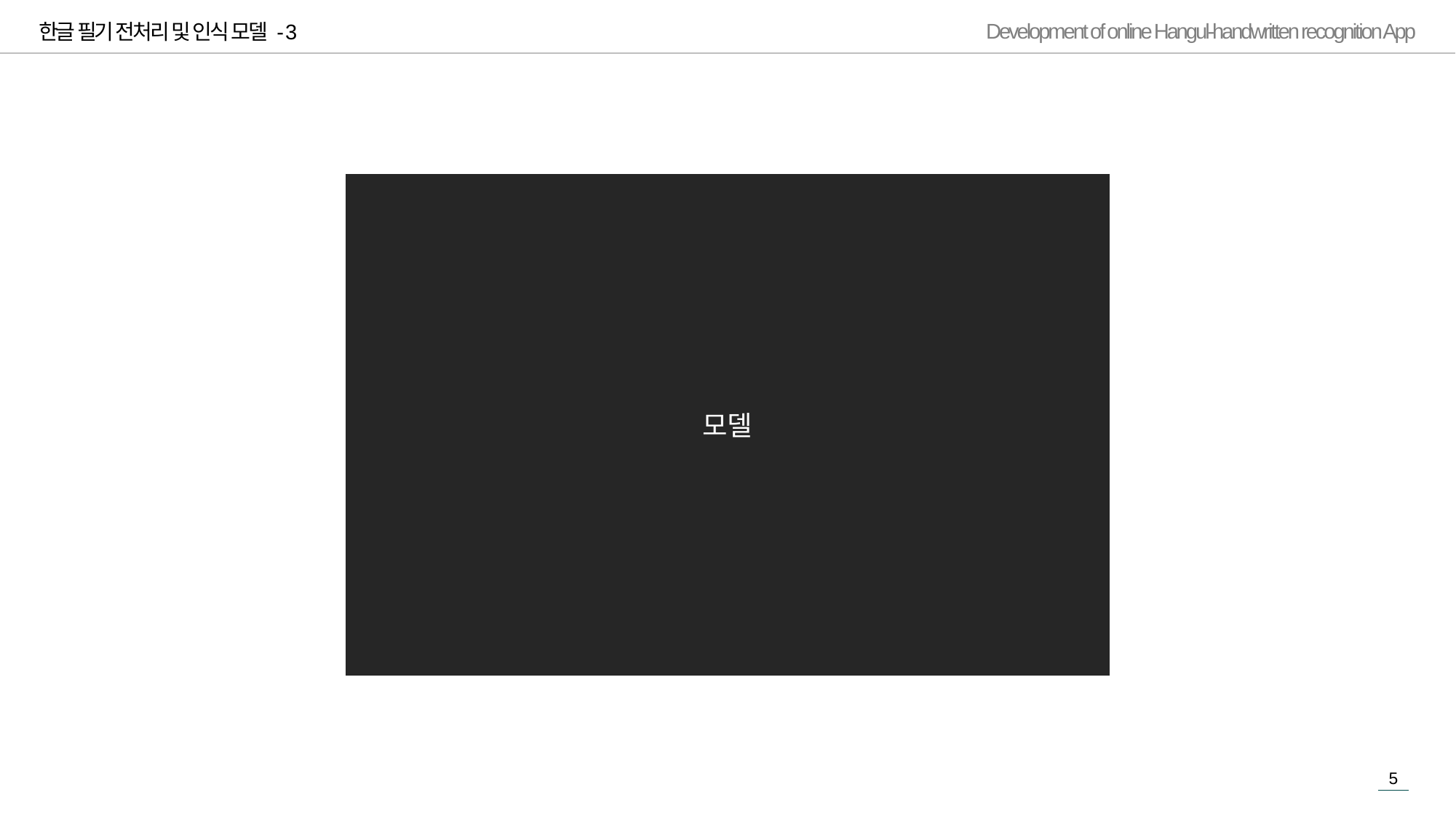

한글 필기 전처리 및 인식 모델 - 3
모델